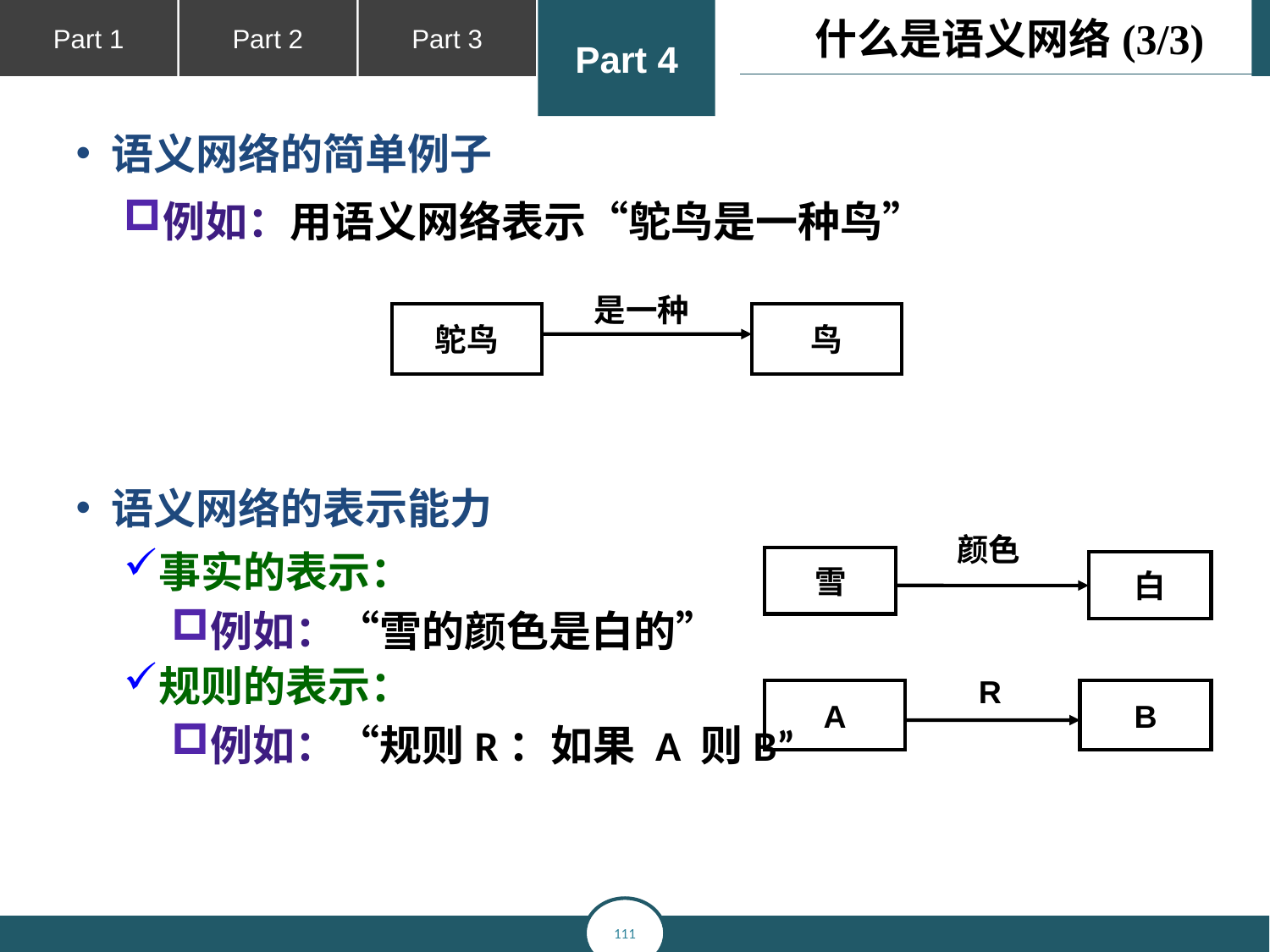

什么是语义网络(3/3)
语义网络的简单例子
例如：用语义网络表示“鸵鸟是一种鸟”

语义网络的表示能力
事实的表示：
例如：“雪的颜色是白的”
规则的表示：
例如：“规则R：如果 A 则B”

是一种
鸵鸟
鸟

颜色
雪
白

R
A
B